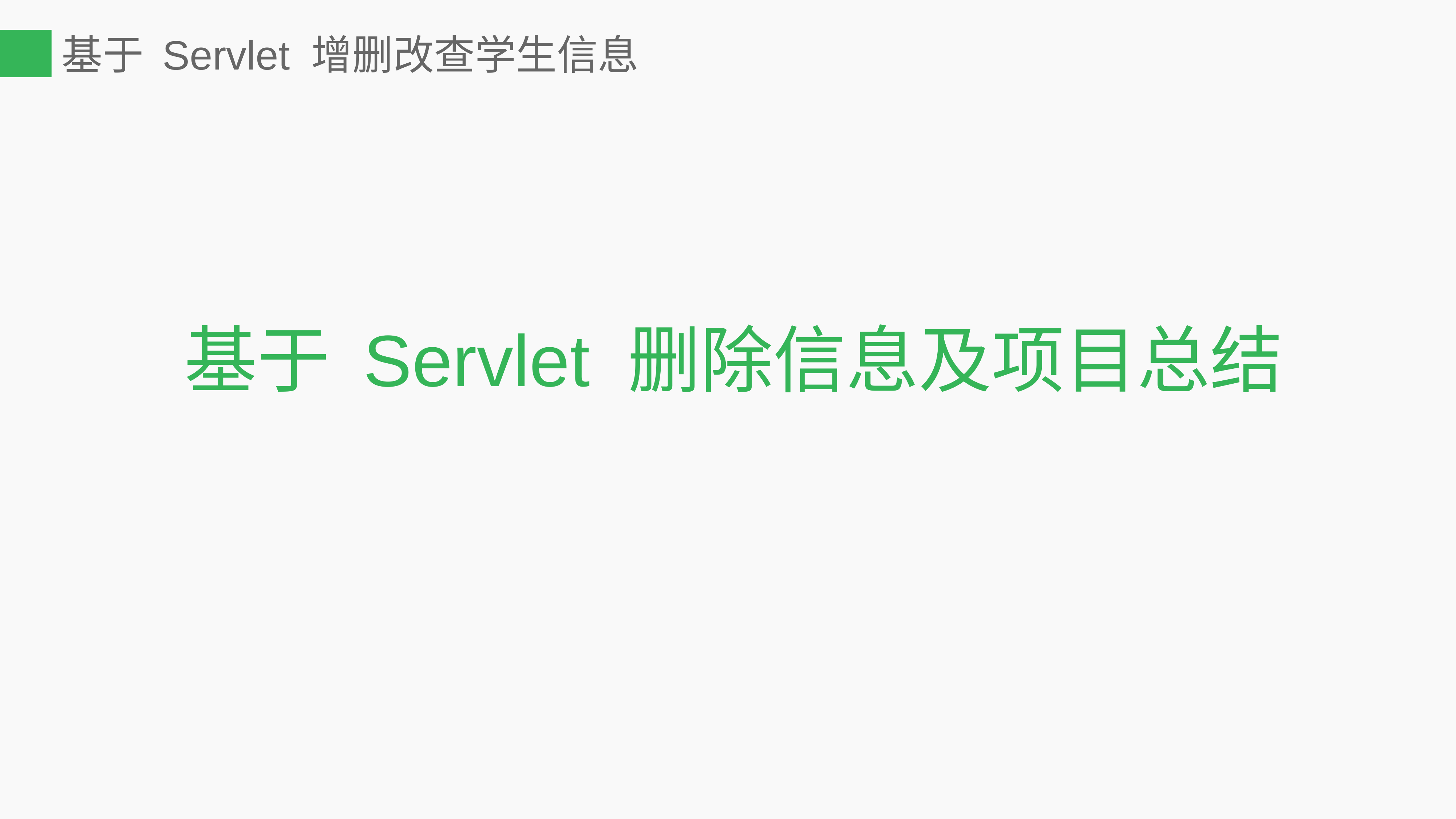

# 基于 Servlet 增删改查学生信息
基于 Servlet 删除信息及项目总结